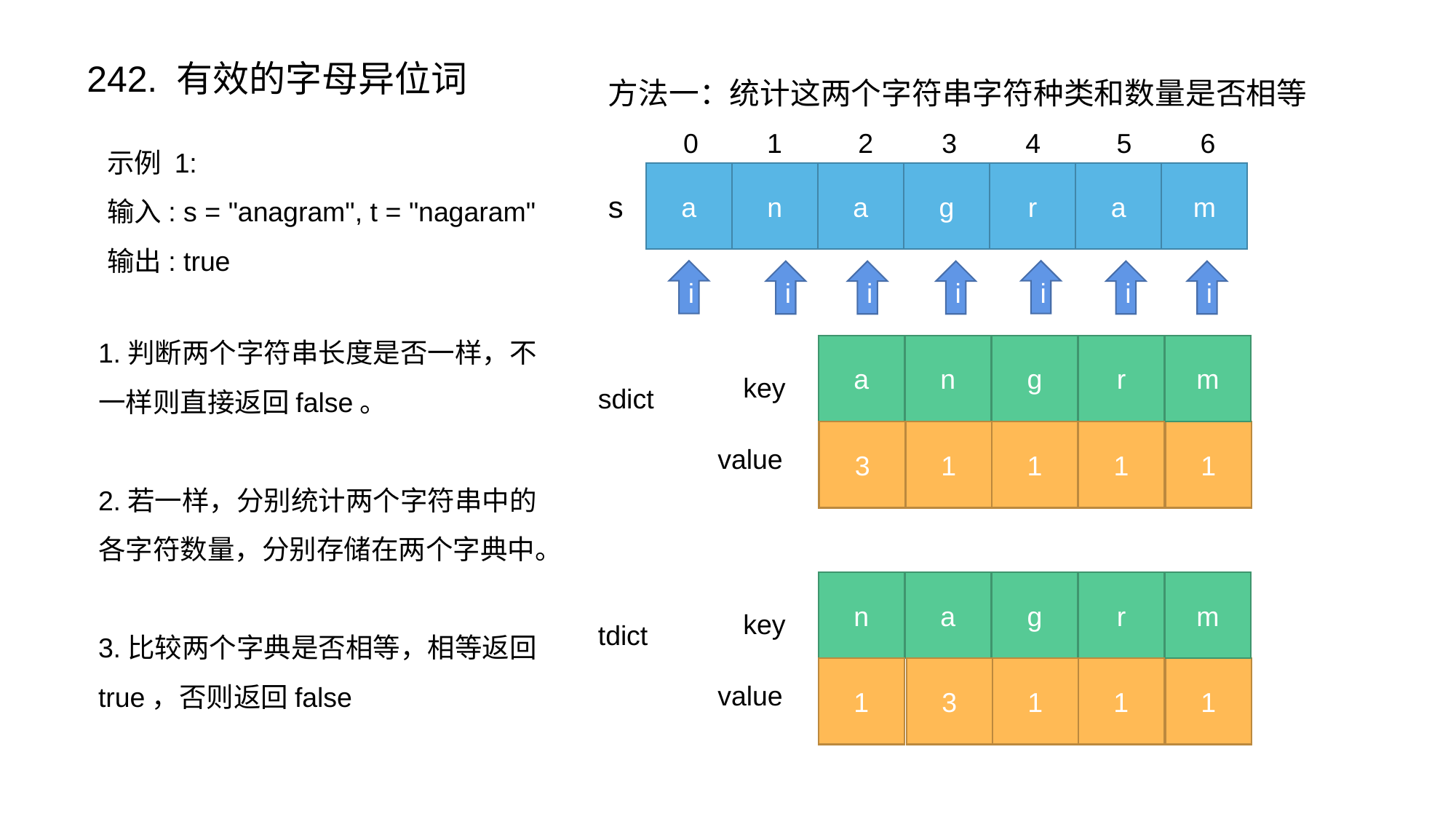

242. 有效的字母异位词
方法一：统计这两个字符串字符种类和数量是否相等
   0         1          2         3         4          5         6
示例 1:
输入: s = "anagram", t = "nagaram"
输出: true

a
n
a
g
r
a
m
s
i
i
i
i
i
i
i
1.判断两个字符串长度是否一样，不一样则直接返回false。

2.若一样，分别统计两个字符串中的各字符数量，分别存储在两个字典中。

3.比较两个字典是否相等，相等返回true，否则返回false
a
n
g
r
m
key
sdict
1
2
3
1
1
1
1
value
n
a
g
r
m
key
tdict
1
3
1
1
1
value